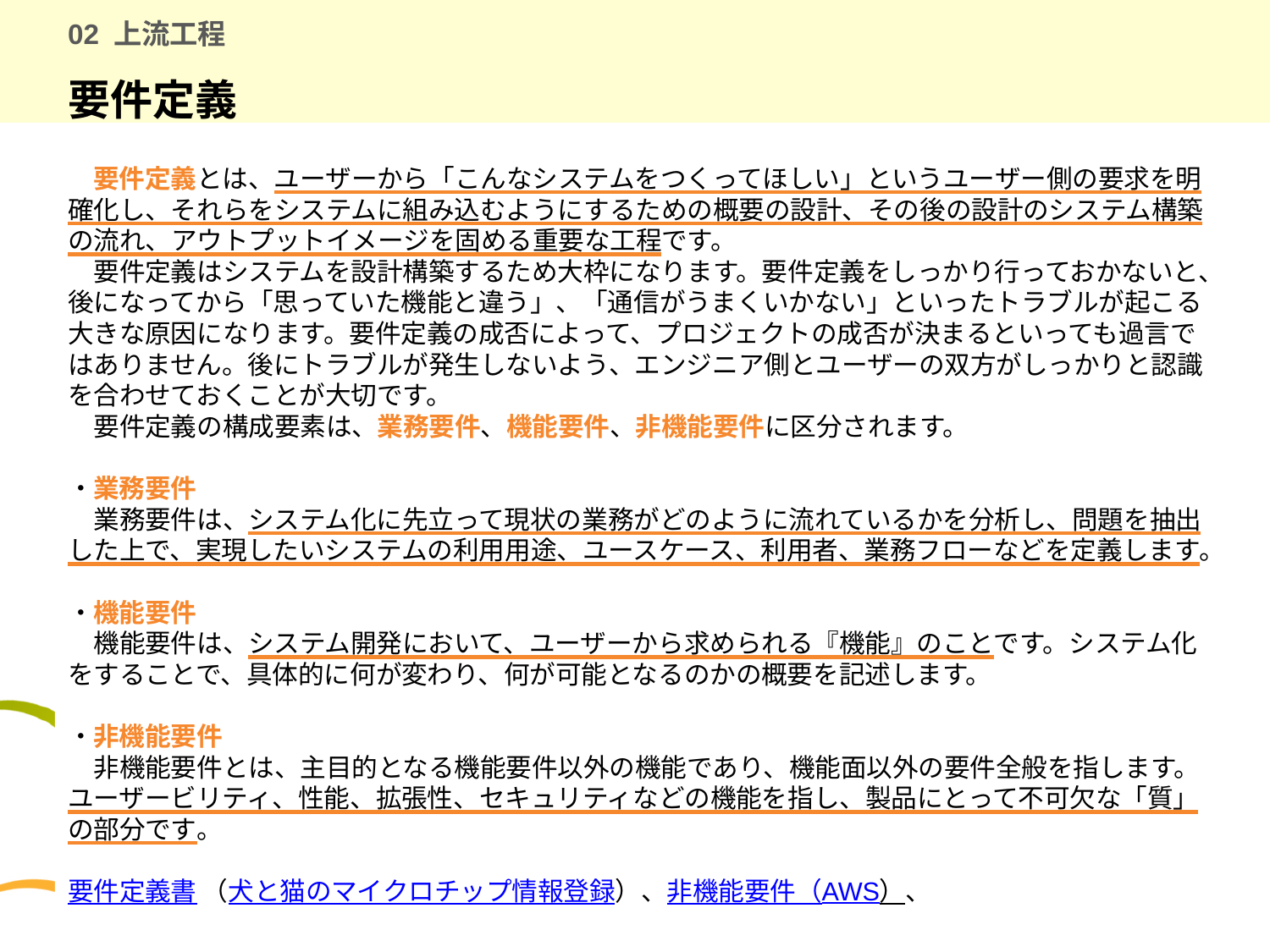

# 02 上流工程
要件定義
　要件定義とは、ユーザーから「こんなシステムをつくってほしい」というユーザー側の要求を明確化し、それらをシステムに組み込むようにするための概要の設計、その後の設計のシステム構築の流れ、アウトプットイメージを固める重要な工程です。
　要件定義はシステムを設計構築するため大枠になります。要件定義をしっかり行っておかないと、後になってから「思っていた機能と違う」、「通信がうまくいかない」といったトラブルが起こる大きな原因になります。要件定義の成否によって、プロジェクトの成否が決まるといっても過言ではありません。後にトラブルが発生しないよう、エンジニア側とユーザーの双方がしっかりと認識を合わせておくことが大切です。
　要件定義の構成要素は、業務要件、機能要件、非機能要件に区分されます。

・業務要件
　業務要件は、システム化に先立って現状の業務がどのように流れているかを分析し、問題を抽出した上で、実現したいシステムの利用用途、ユースケース、利用者、業務フローなどを定義します。

・機能要件
　機能要件は、システム開発において、ユーザーから求められる『機能』のことです。システム化をすることで、具体的に何が変わり、何が可能となるのかの概要を記述します。

・非機能要件
　非機能要件とは、主目的となる機能要件以外の機能であり、機能面以外の要件全般を指します。ユーザービリティ、性能、拡張性、セキュリティなどの機能を指し、製品にとって不可欠な「質」の部分です。

要件定義書 （犬と猫のマイクロチップ情報登録）、非機能要件（AWS）、